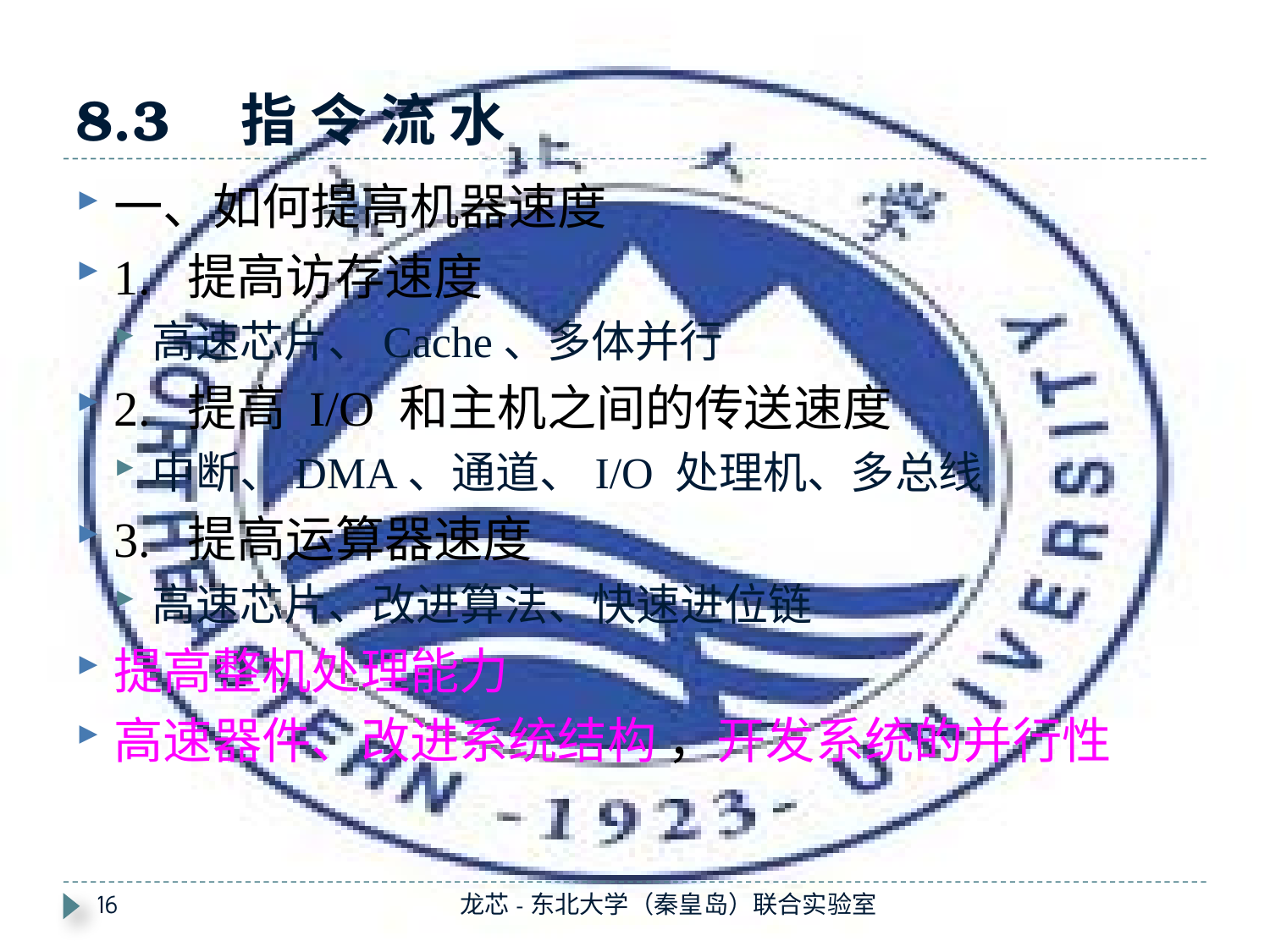

# 8.3   指 令 流 水
一、如何提高机器速度
1.  提高访存速度
高速芯片、Cache、多体并行
2.  提高 I/O 和主机之间的传送速度
中断、DMA、通道、I/O 处理机、多总线
3.  提高运算器速度
高速芯片、改进算法、快速进位链
提高整机处理能力
高速器件、改进系统结构 ，开发系统的并行性

16
龙芯-东北大学（秦皇岛）联合实验室